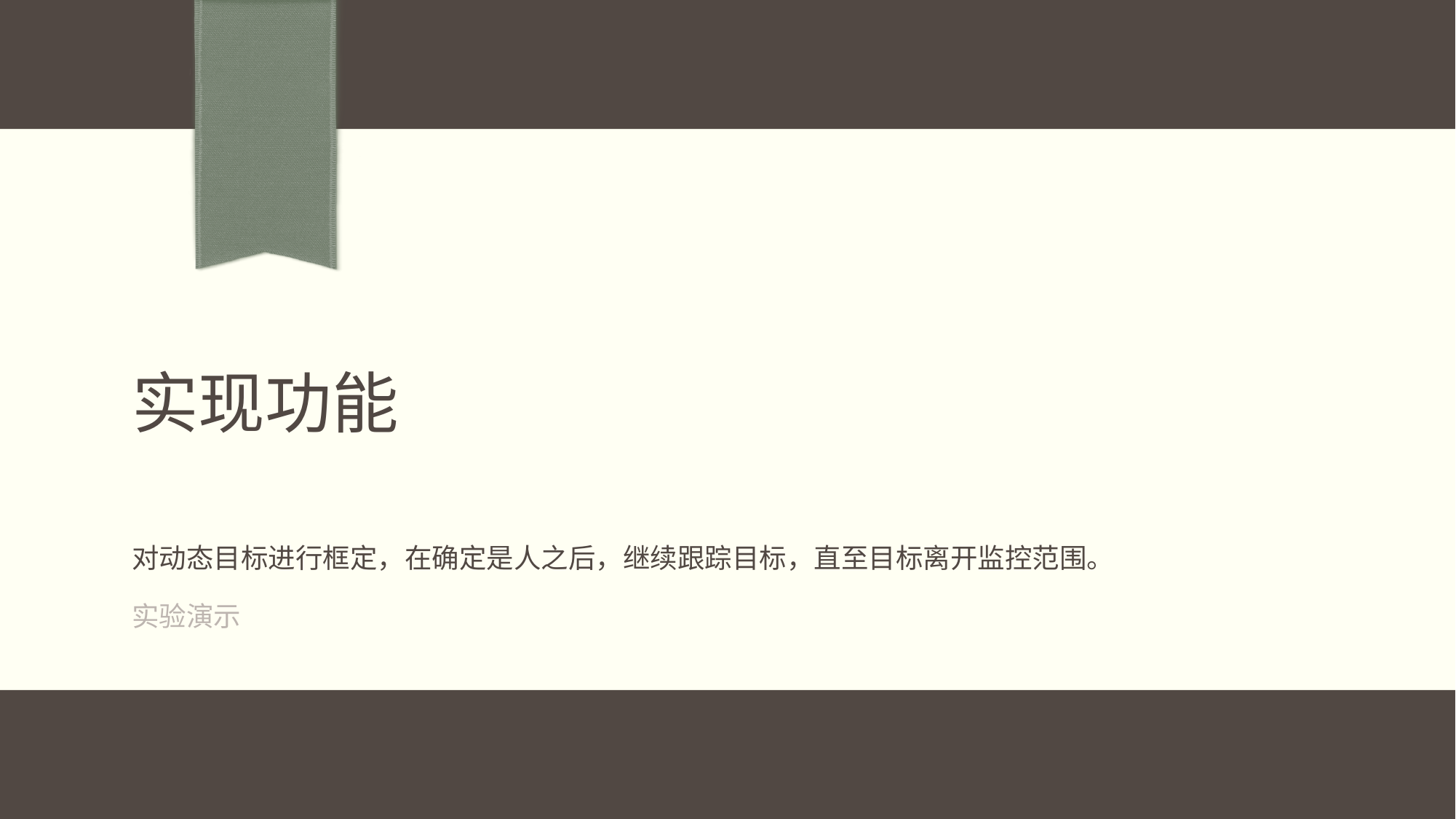

# 实现功能
对动态目标进行框定，在确定是人之后，继续跟踪目标，直至目标离开监控范围。

实验演示